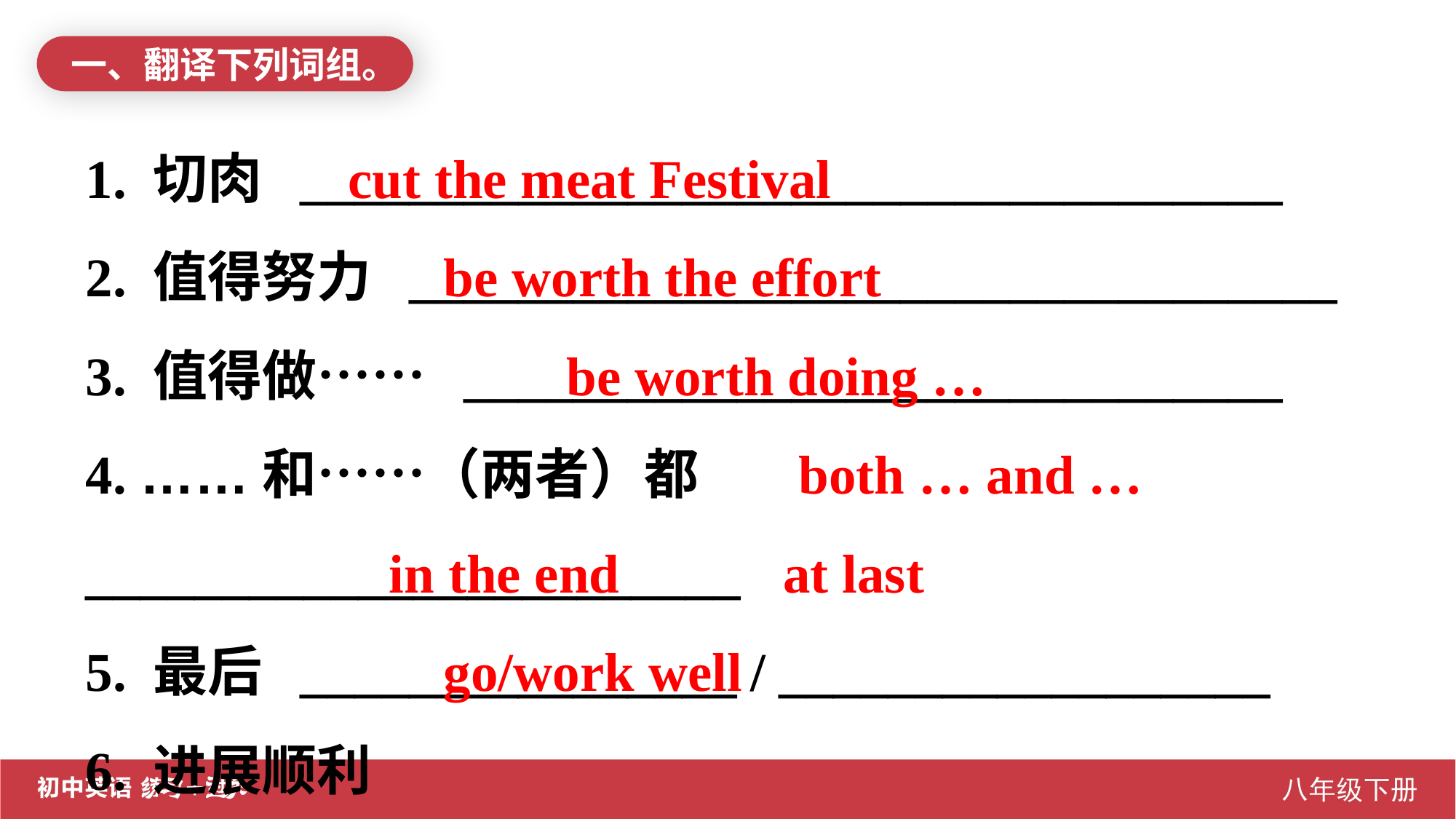

一、翻译下列词组。
1. 切肉  ____________________________________
2. 值得努力  __________________________________
3. 值得做……  ______________________________
4. ……和……（两者）都  ________________________
5. 最后  ________________ / __________________
6. 进展顺利  ____________________________________
      cut the meat Festival
             be worth the effort
                      be worth doing …
                                       both … and …
         in the end            at last
             go/work well